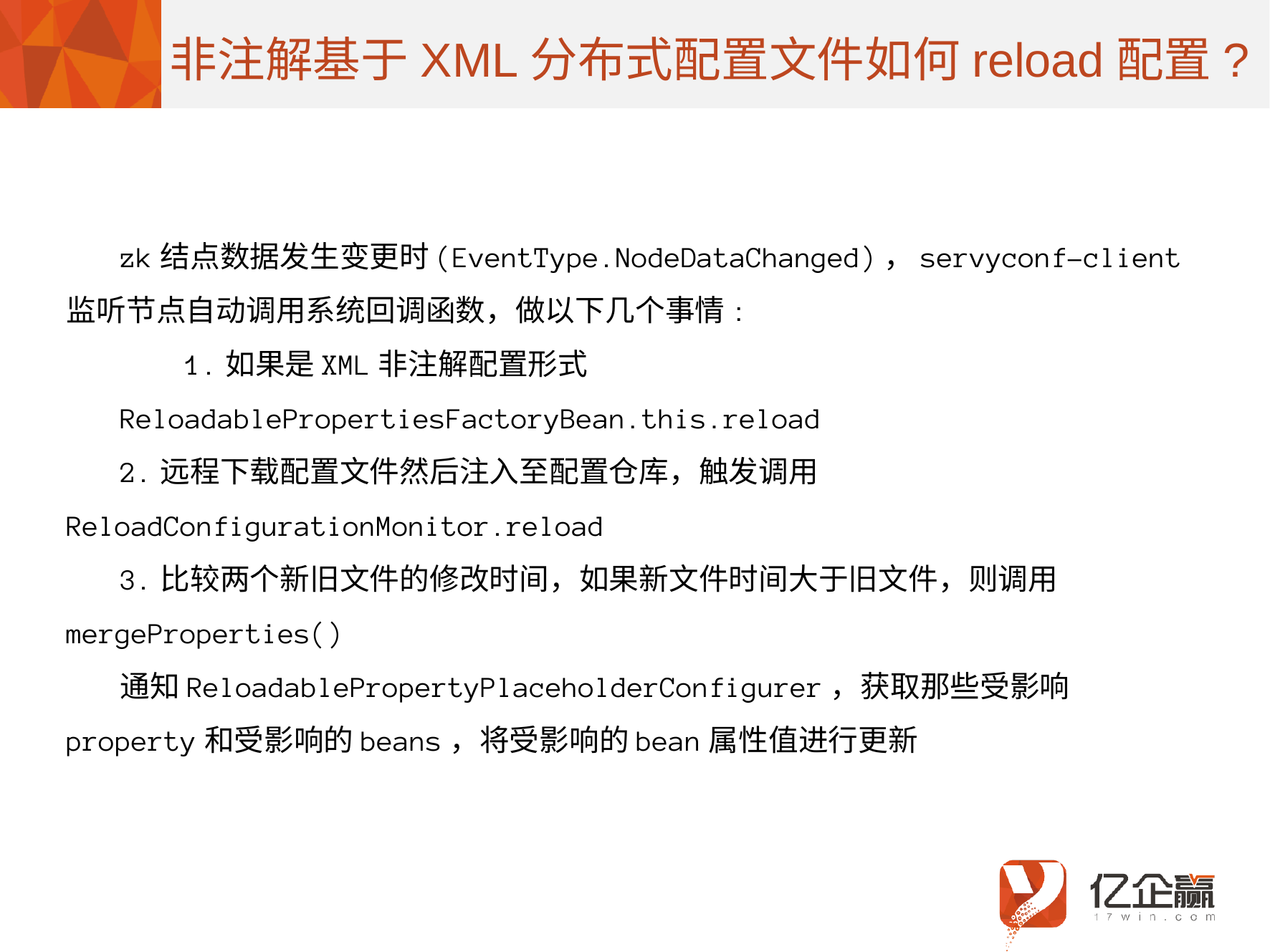

非注解基于XML分布式配置文件如何reload配置?
zk结点数据发生变更时(EventType.NodeDataChanged)，servyconf-client监听节点自动调用系统回调函数，做以下几个事情:
    1.如果是XML非注解配置形式
ReloadablePropertiesFactoryBean.this.reload
2.远程下载配置文件然后注入至配置仓库，触发调用ReloadConfigurationMonitor.reload
3.比较两个新旧文件的修改时间，如果新文件时间大于旧文件，则调用mergeProperties()
通知ReloadablePropertyPlaceholderConfigurer，获取那些受影响property和受影响的beans，将受影响的bean属性值进行更新